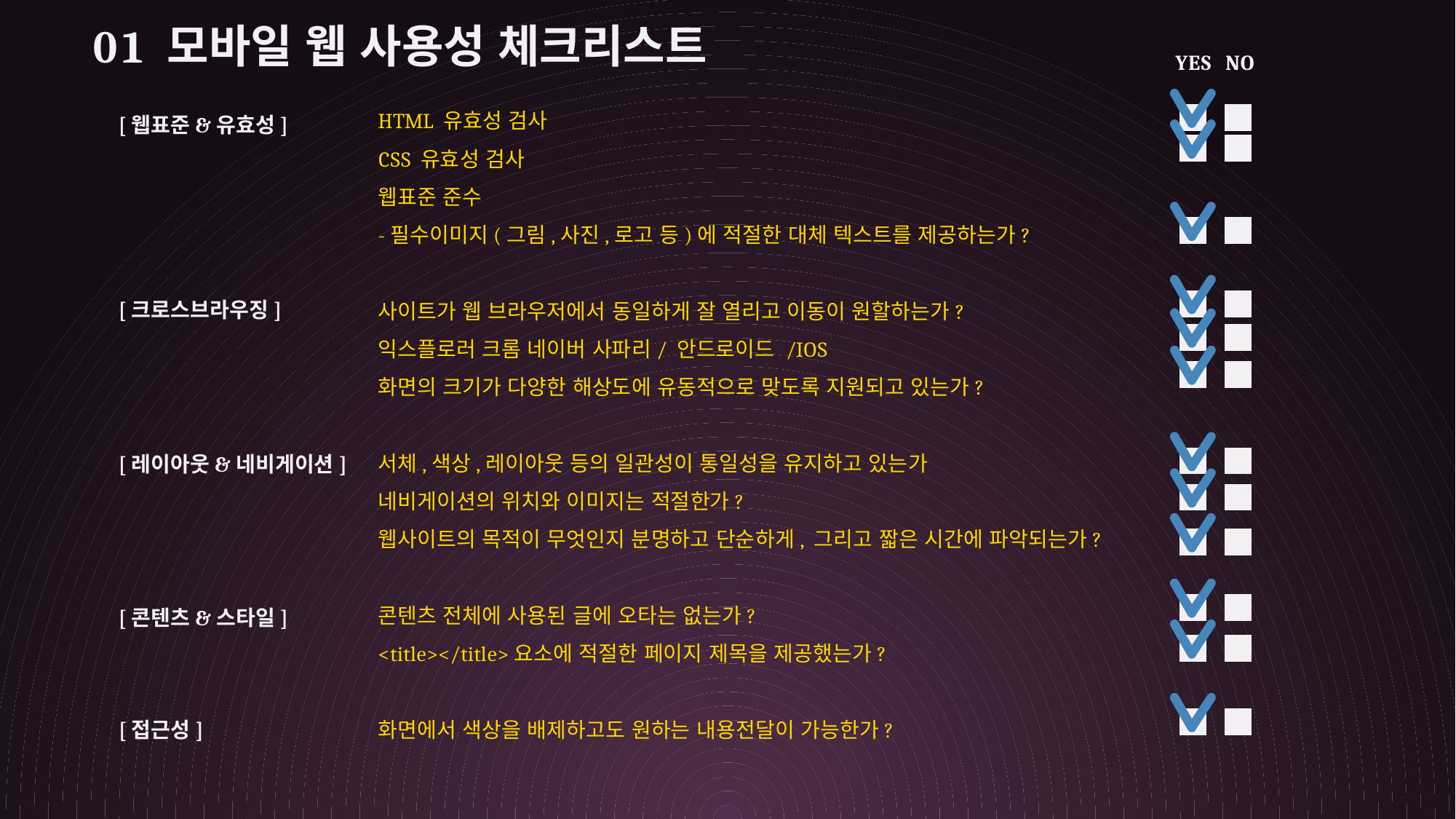

01 모바일 웹 사용성 체크리스트
YES   NO
[웹표준&유효성]
HTML 유효성 검사
CSS 유효성 검사
웹표준 준수
-필수이미지(그림,사진,로고 등)에 적절한 대체 텍스트를 제공하는가?

사이트가 웹 브라우저에서 동일하게 잘 열리고 이동이 원할하는가?
익스플로러 크롬 네이버 사파리/ 안드로이드 /IOS
화면의 크기가 다양한 해상도에 유동적으로 맞도록 지원되고 있는가?

서체,색상,레이아웃 등의 일관성이 통일성을 유지하고 있는가
네비게이션의 위치와 이미지는 적절한가?
웹사이트의 목적이 무엇인지 분명하고 단순하게, 그리고 짧은 시간에 파악되는가?

콘텐츠 전체에 사용된 글에 오타는 없는가?
<title></title>요소에 적절한 페이지 제목을 제공했는가?

화면에서 색상을 배제하고도 원하는 내용전달이 가능한가?

[크로스브라우징]

[레이아웃&네비게이션]

[콘텐츠&스타일]

[접근성]